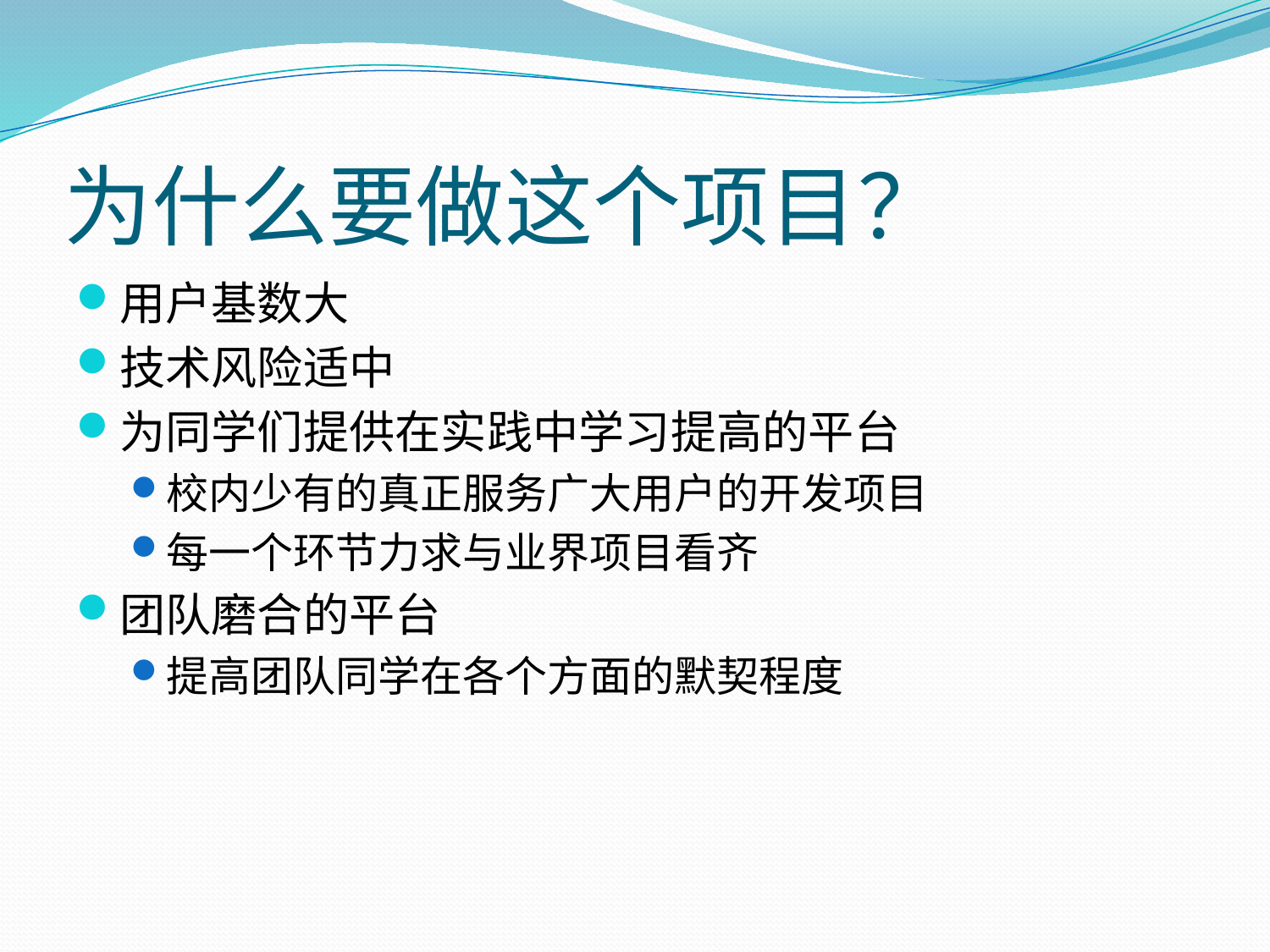

# 为什么要做这个项目？
用户基数大
技术风险适中
为同学们提供在实践中学习提高的平台
校内少有的真正服务广大用户的开发项目
每一个环节力求与业界项目看齐
团队磨合的平台
提高团队同学在各个方面的默契程度